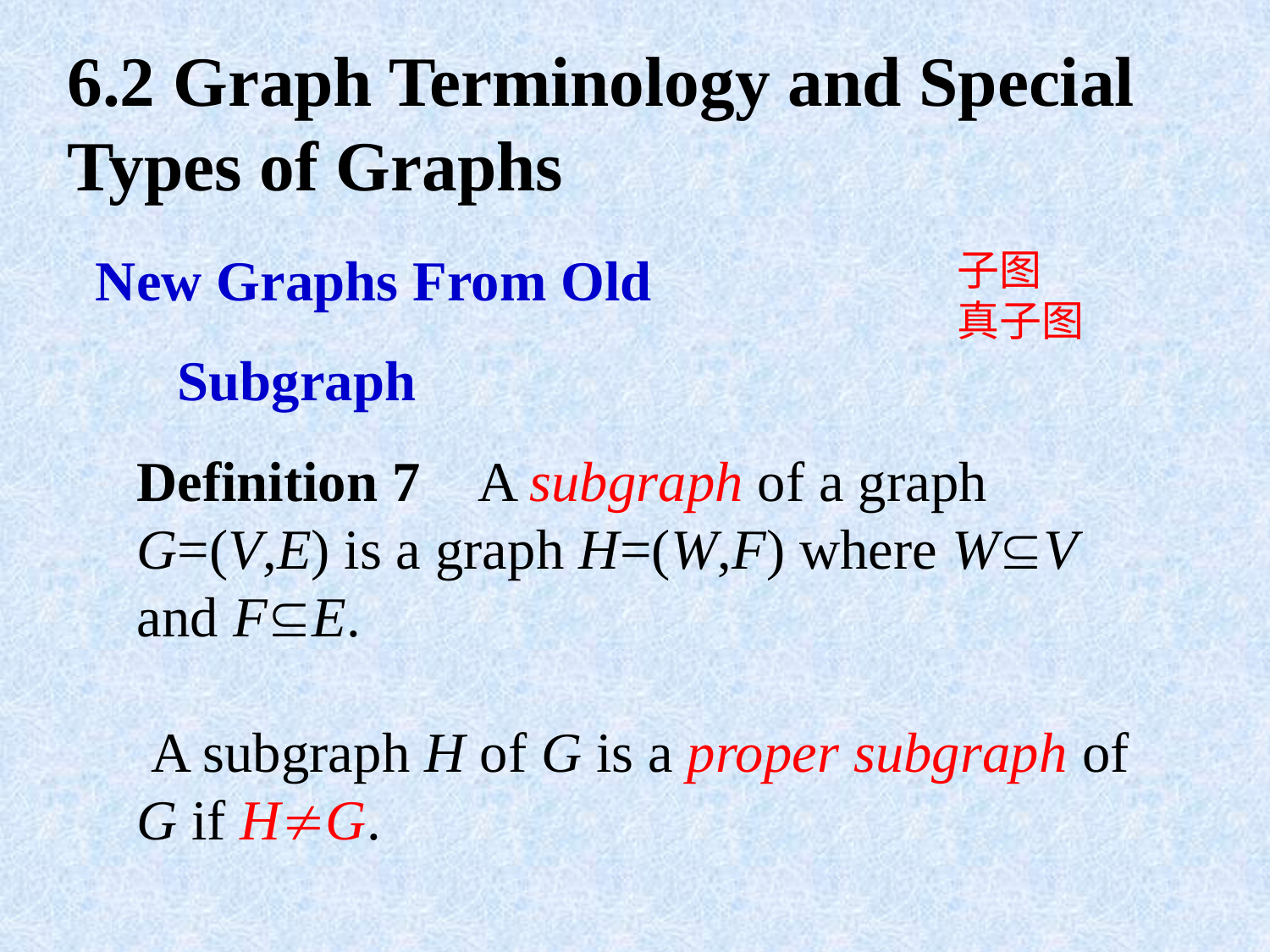

6.2 Graph Terminology and Special Types of Graphs
子图
真子图
New Graphs From Old
Subgraph
Definition 7    A subgraph of a graph G=(V,E) is a graph H=(W,F) where W⊆V and F⊆E.

 A subgraph H of G is a proper subgraph of G if H≠G.